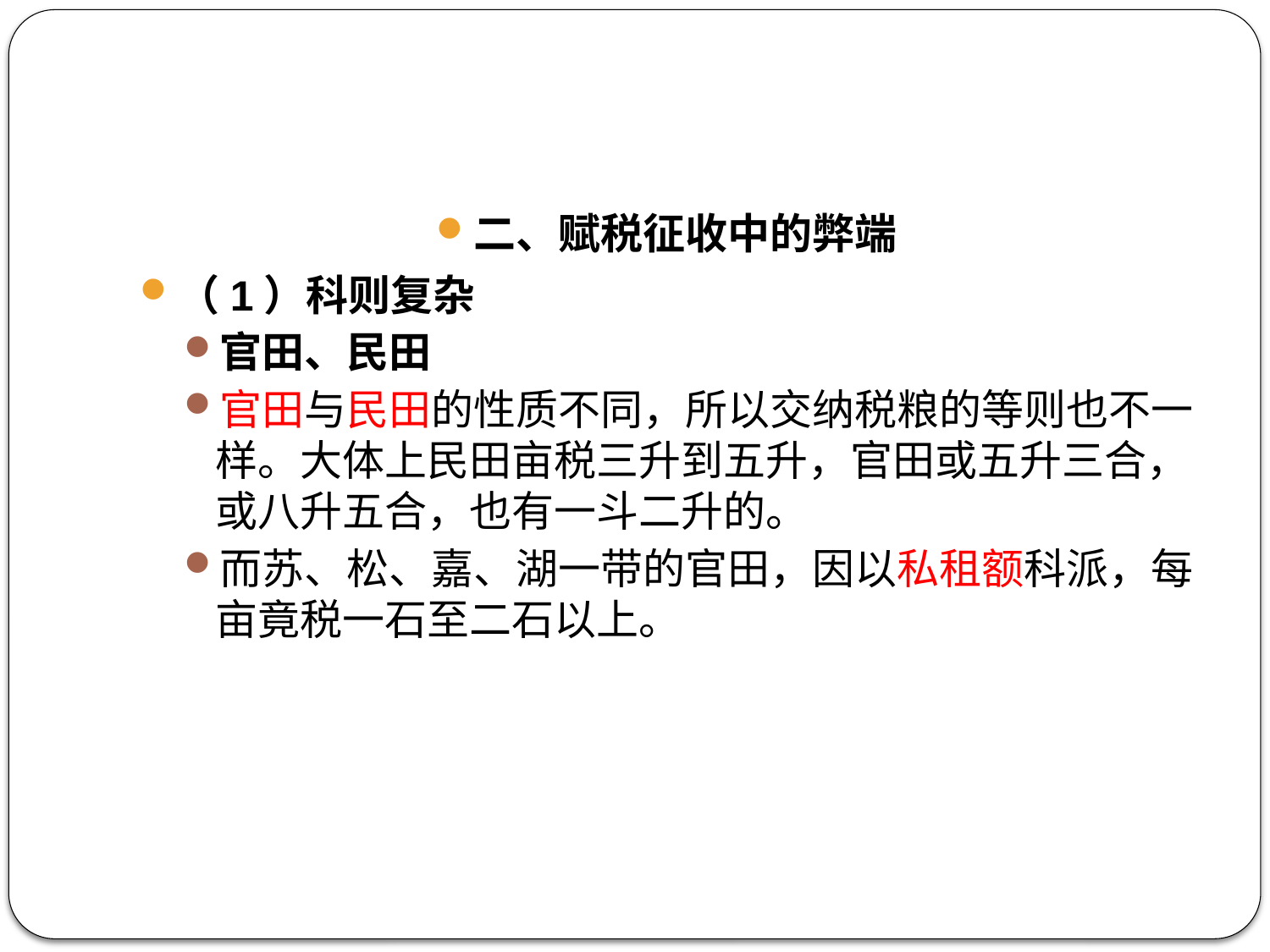

#
二、赋税征收中的弊端
（1）科则复杂
官田、民田
官田与民田的性质不同，所以交纳税粮的等则也不一样。大体上民田亩税三升到五升，官田或五升三合，或八升五合，也有一斗二升的。
而苏、松、嘉、湖一带的官田，因以私租额科派，每亩竟税一石至二石以上。